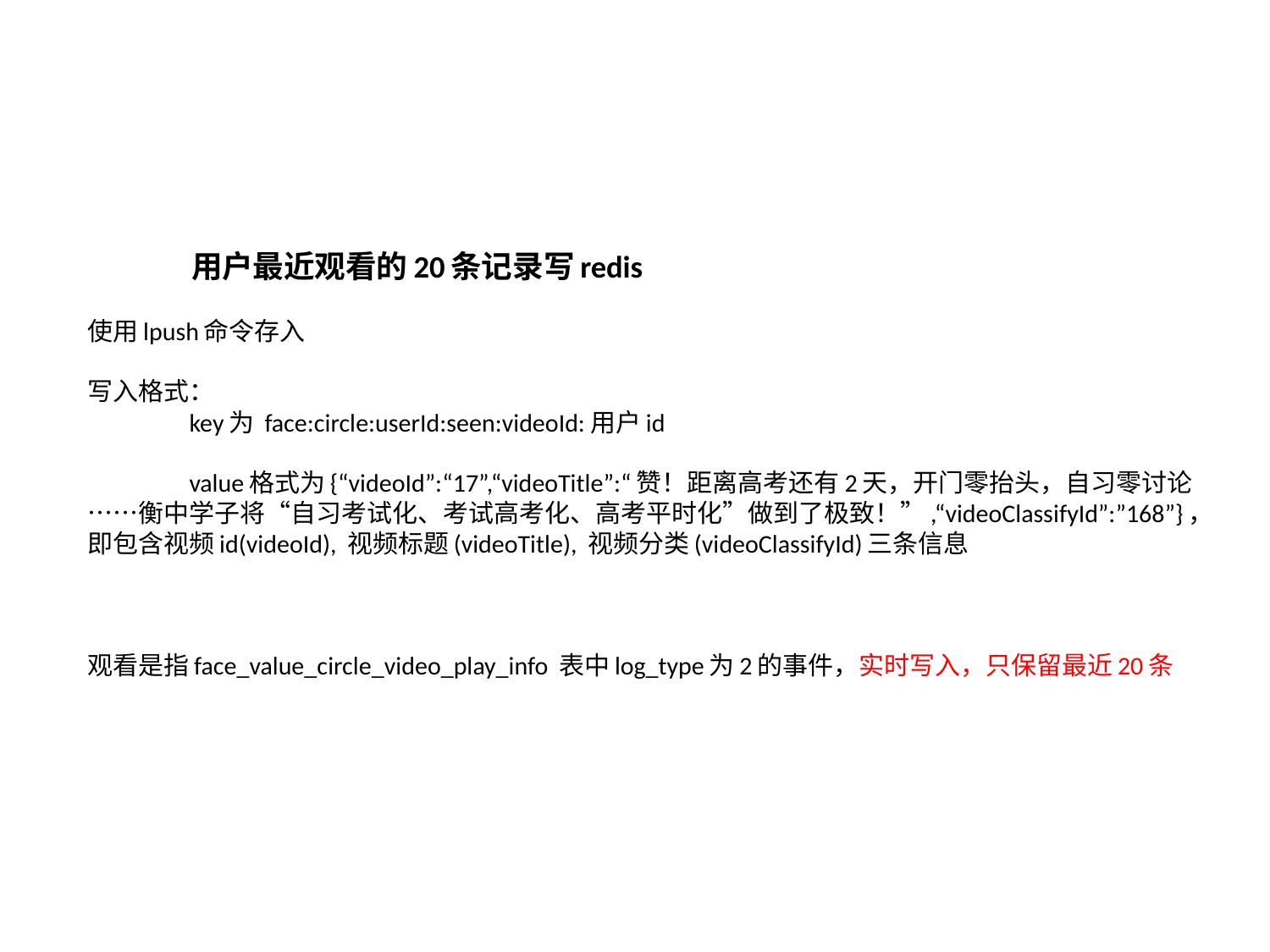

# 用户最近观看的20条记录写redis 使用lpush命令存入 写入格式： key为 face:circle:userId:seen:videoId:用户id value格式为{“videoId”:“17”,“videoTitle”:“赞！距离高考还有2天，开门零抬头，自习零讨论……衡中学子将“自习考试化、考试高考化、高考平时化”做到了极致！”,“videoClassifyId”:”168”}，即包含视频id(videoId), 视频标题(videoTitle), 视频分类(videoClassifyId)三条信息 观看是指face_value_circle_video_play_info 表中log_type为2的事件，实时写入，只保留最近20条